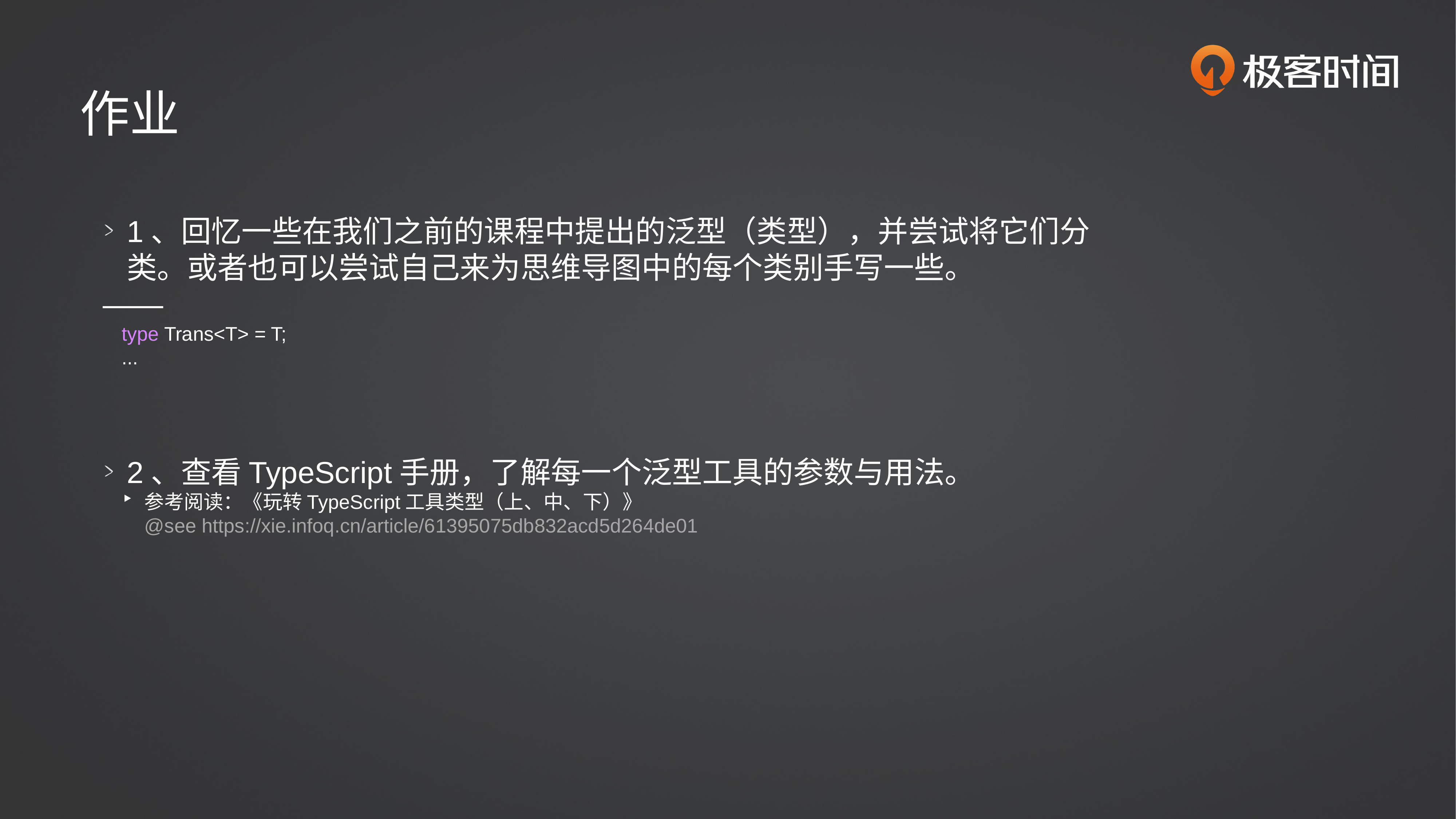

作业
1、回忆一些在我们之前的课程中提出的泛型（类型），并尝试将它们分类。或者也可以尝试自己来为思维导图中的每个类别手写一些。
——
type Trans<T> = T;
...
2、查看TypeScript手册，了解每一个泛型工具的参数与用法。
参考阅读：《玩转TypeScript工具类型（上、中、下）》
@see https://xie.infoq.cn/article/61395075db832acd5d264de01